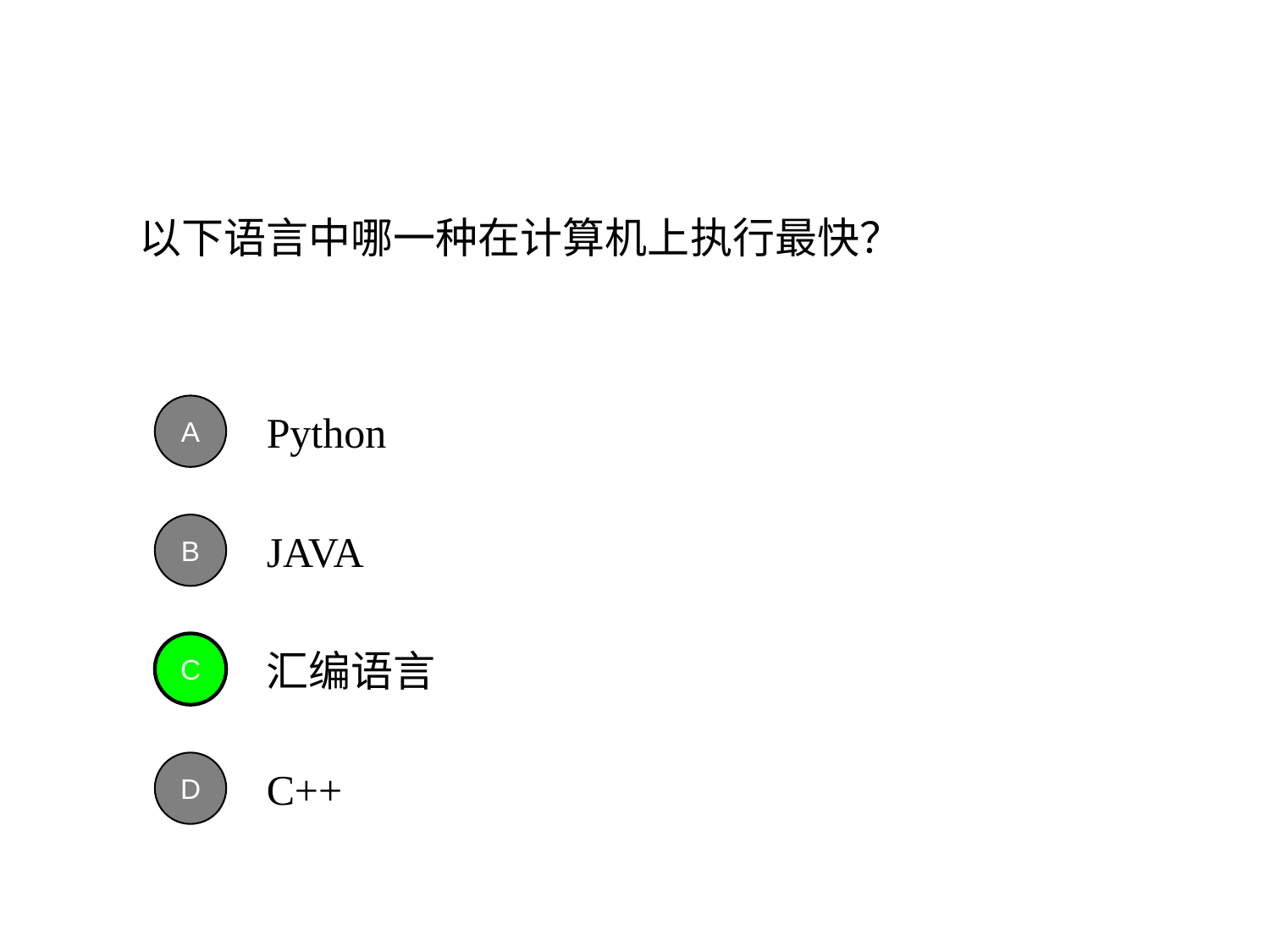

以下语言中哪一种在计算机上执行最快？
Python
A
JAVA
B
汇编语言
C
C
C++
D